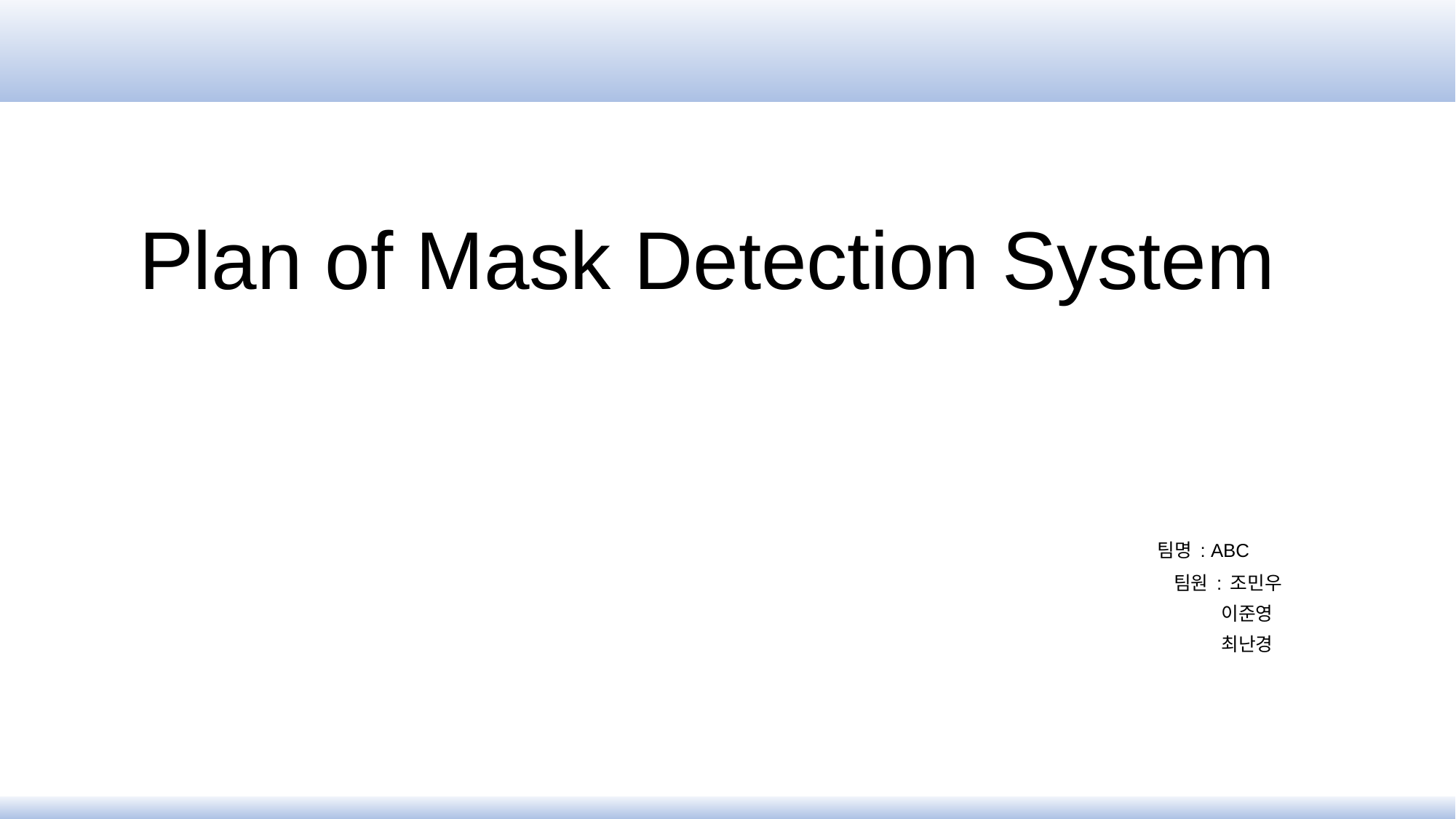

Plan of Mask Detection System
 팀명 : ABC
     팀원 : 조민우
              이준영
              최난경